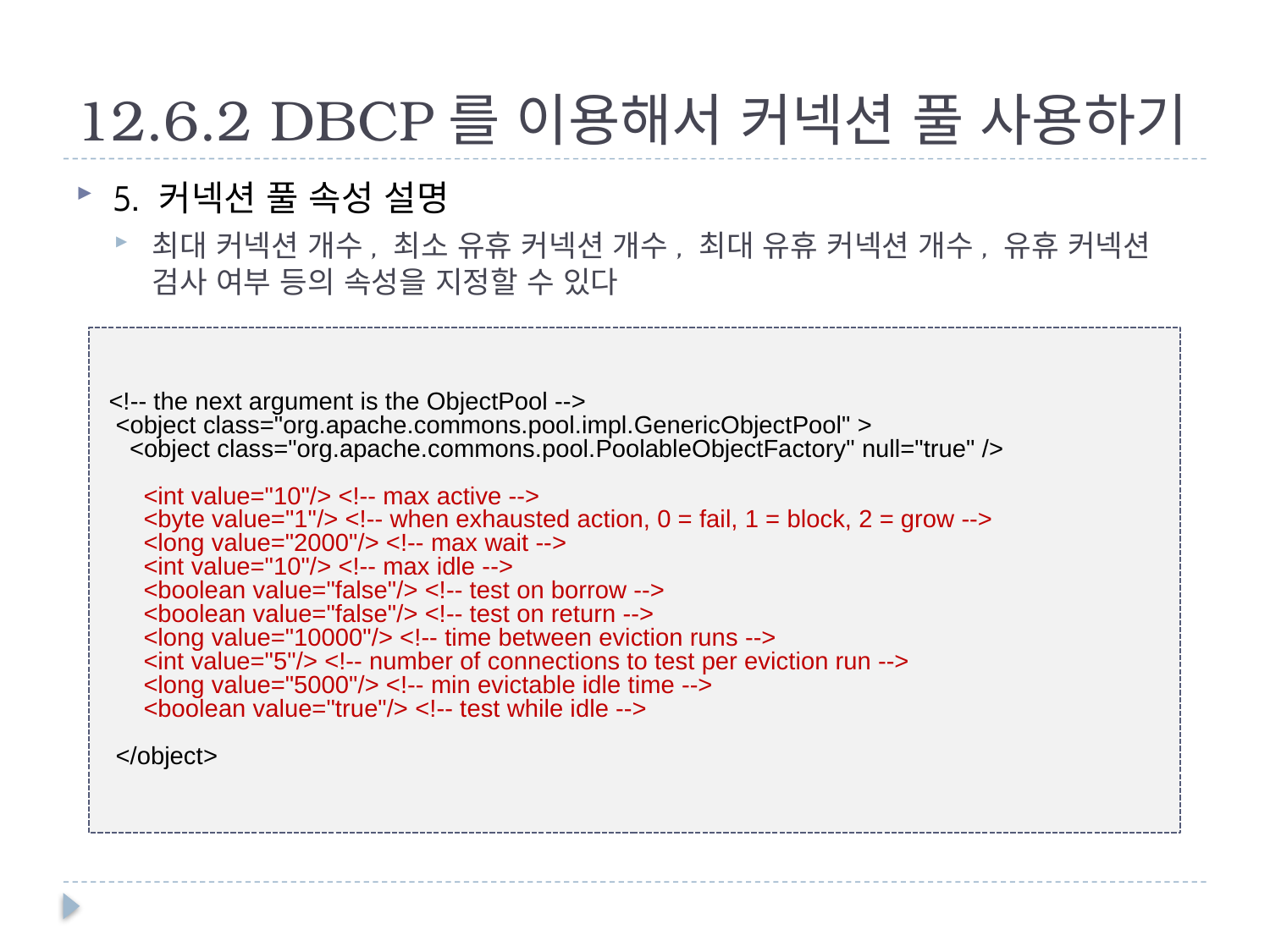

# 12.6.2 DBCP를 이용해서 커넥션 풀 사용하기
5. 커넥션 풀 속성 설명
최대 커넥션 개수, 최소 유휴 커넥션 개수, 최대 유휴 커넥션 개수, 유휴 커넥션 검사 여부 등의 속성을 지정할 수 있다
 <!-- the next argument is the ObjectPool -->
  <object class="org.apache.commons.pool.impl.GenericObjectPool" >
    <object class="org.apache.commons.pool.PoolableObjectFactory" null="true" />

      <int value="10"/> <!-- max active -->
      <byte value="1"/> <!-- when exhausted action, 0 = fail, 1 = block, 2 = grow -->
      <long value="2000"/> <!-- max wait -->
      <int value="10"/> <!-- max idle -->
      <boolean value="false"/> <!-- test on borrow -->
      <boolean value="false"/> <!-- test on return -->
      <long value="10000"/> <!-- time between eviction runs -->
      <int value="5"/> <!-- number of connections to test per eviction run -->
      <long value="5000"/> <!-- min evictable idle time -->
      <boolean value="true"/> <!-- test while idle -->

  </object>